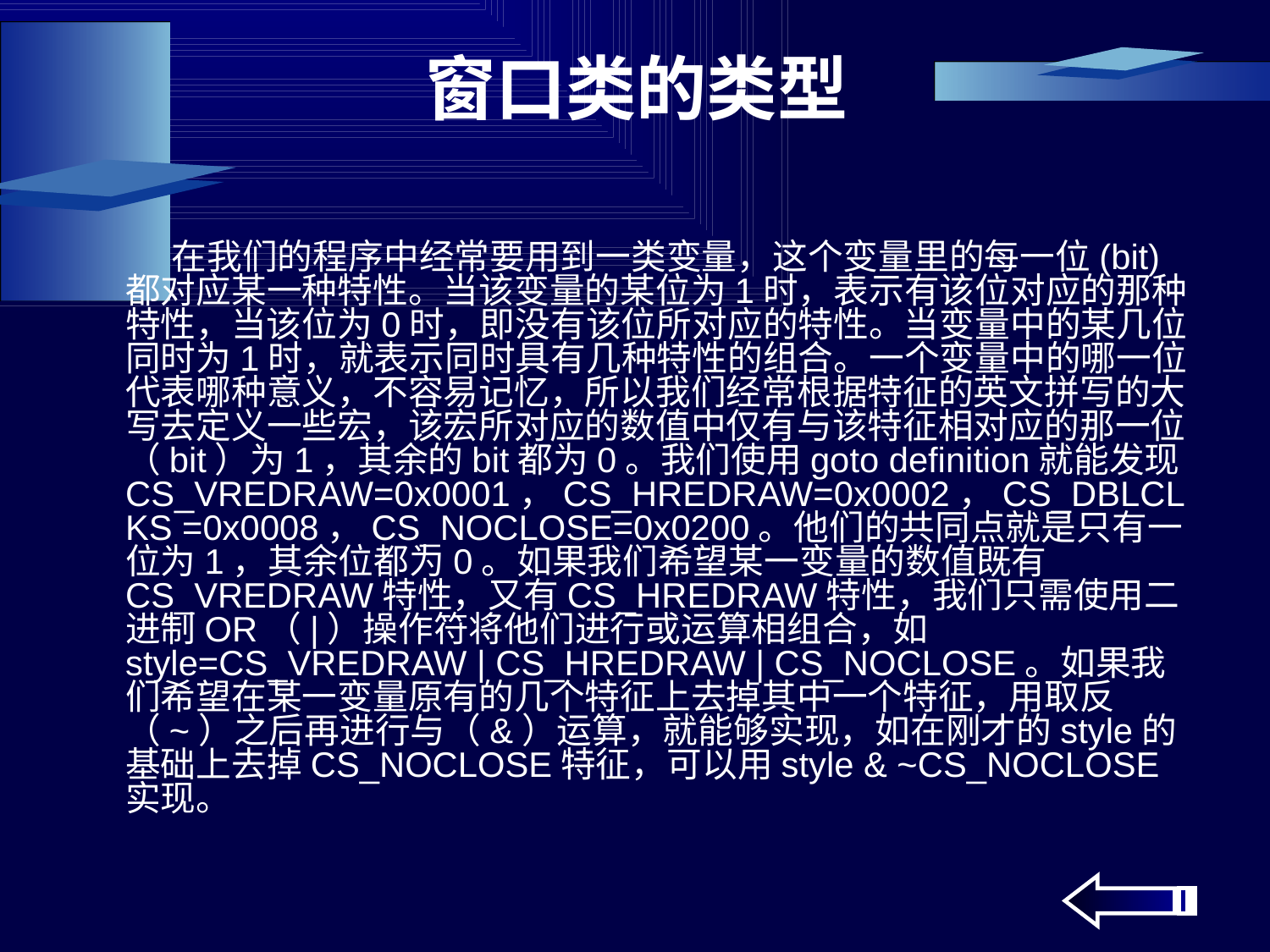

# 窗口类的类型
            在我们的程序中经常要用到一类变量，这个变量里的每一位(bit)都对应某一种特性。当该变量的某位为1时，表示有该位对应的那种特性，当该位为0时，即没有该位所对应的特性。当变量中的某几位同时为1时，就表示同时具有几种特性的组合。一个变量中的哪一位代表哪种意义，不容易记忆，所以我们经常根据特征的英文拼写的大写去定义一些宏，该宏所对应的数值中仅有与该特征相对应的那一位（bit）为1，其余的bit都为0。我们使用goto definition就能发现CS_VREDRAW=0x0001，CS_HREDRAW=0x0002，CS_DBLCLKS =0x0008，CS_NOCLOSE=0x0200。他们的共同点就是只有一位为1，其余位都为0。如果我们希望某一变量的数值既有CS_VREDRAW特性，又有CS_HREDRAW特性，我们只需使用二进制OR（|）操作符将他们进行或运算相组合，如style=CS_VREDRAW | CS_HREDRAW | CS_NOCLOSE。如果我们希望在某一变量原有的几个特征上去掉其中一个特征，用取反（~）之后再进行与（&）运算，就能够实现，如在刚才的style的基础上去掉CS_NOCLOSE特征，可以用style & ~CS_NOCLOSE实现。